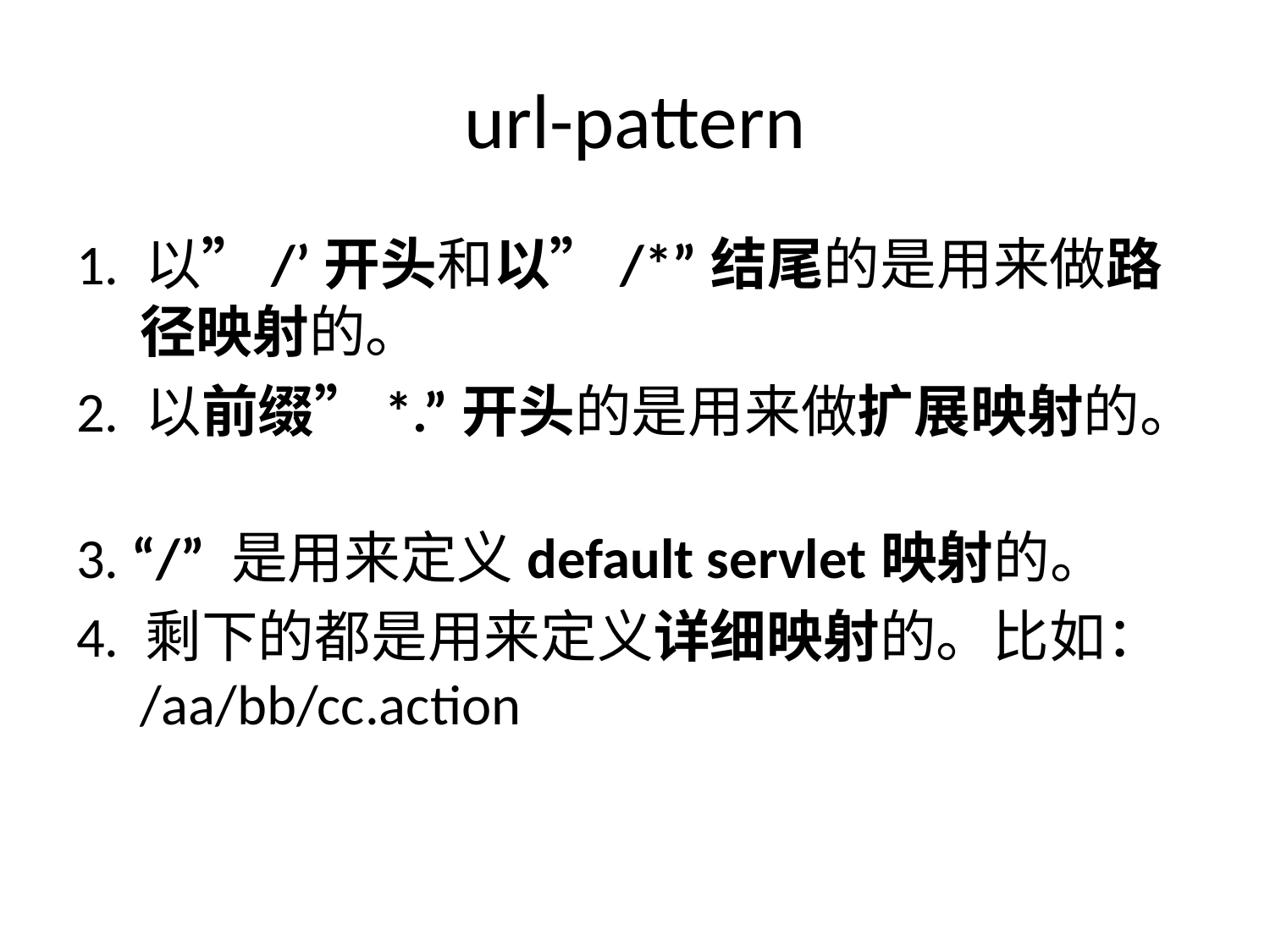

# url-pattern
1. 以”/’开头和以”/*”结尾的是用来做路径映射的。
2. 以前缀”*.”开头的是用来做扩展映射的。
3. “/” 是用来定义default servlet映射的。
4. 剩下的都是用来定义详细映射的。比如： /aa/bb/cc.action